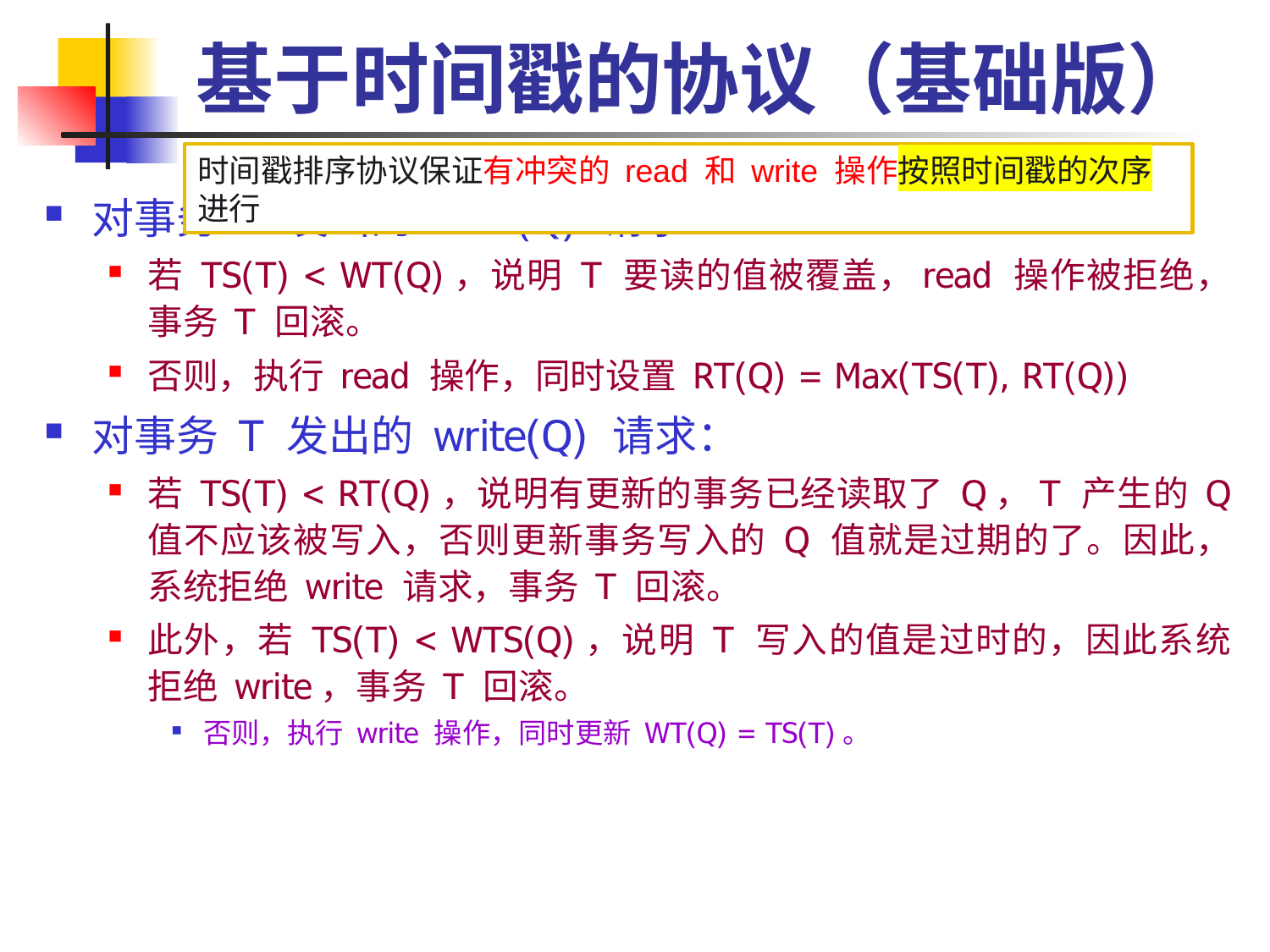

# 基于时间戳的协议（基础版）
时间戳排序协议保证有冲突的 read 和 write 操作按照时间戳的次序进行
对事务 T 发出的 read(Q) 请求：
若 TS(T) < WT(Q)，说明 T 要读的值被覆盖，read 操作被拒绝，事务 T 回滚。
否则，执行 read 操作，同时设置 RT(Q) = Max(TS(T), RT(Q))
对事务 T 发出的 write(Q) 请求：
若 TS(T) < RT(Q)，说明有更新的事务已经读取了 Q，T 产生的 Q 值不应该被写入，否则更新事务写入的 Q 值就是过期的了。因此，系统拒绝 write 请求，事务 T 回滚。
此外，若 TS(T) < WTS(Q)，说明 T 写入的值是过时的，因此系统拒绝 write，事务 T 回滚。
否则，执行 write 操作，同时更新 WT(Q) = TS(T)。